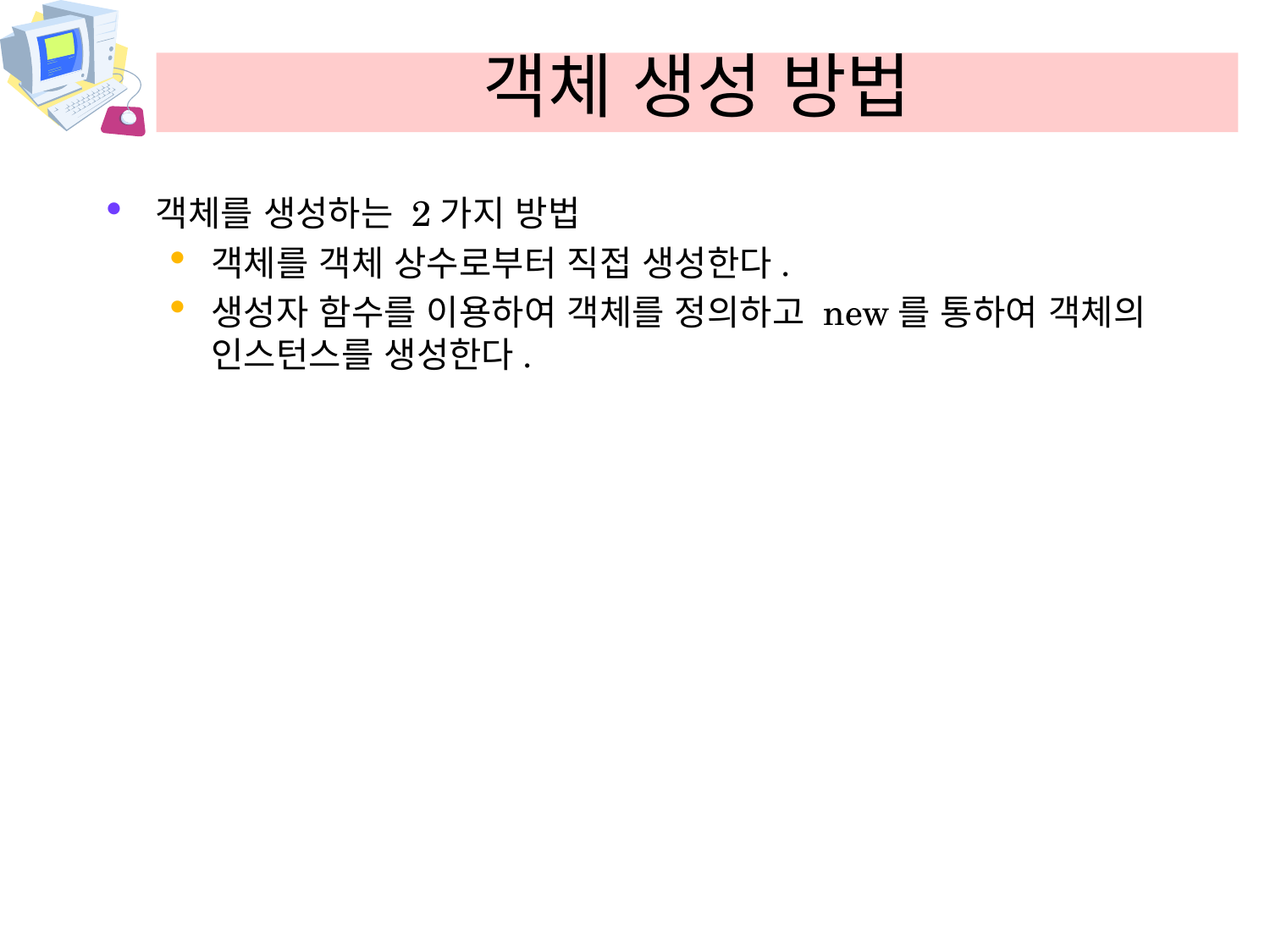

# 객체 생성 방법
객체를 생성하는 2가지 방법
객체를 객체 상수로부터 직접 생성한다.
생성자 함수를 이용하여 객체를 정의하고 new를 통하여 객체의 인스턴스를 생성한다.